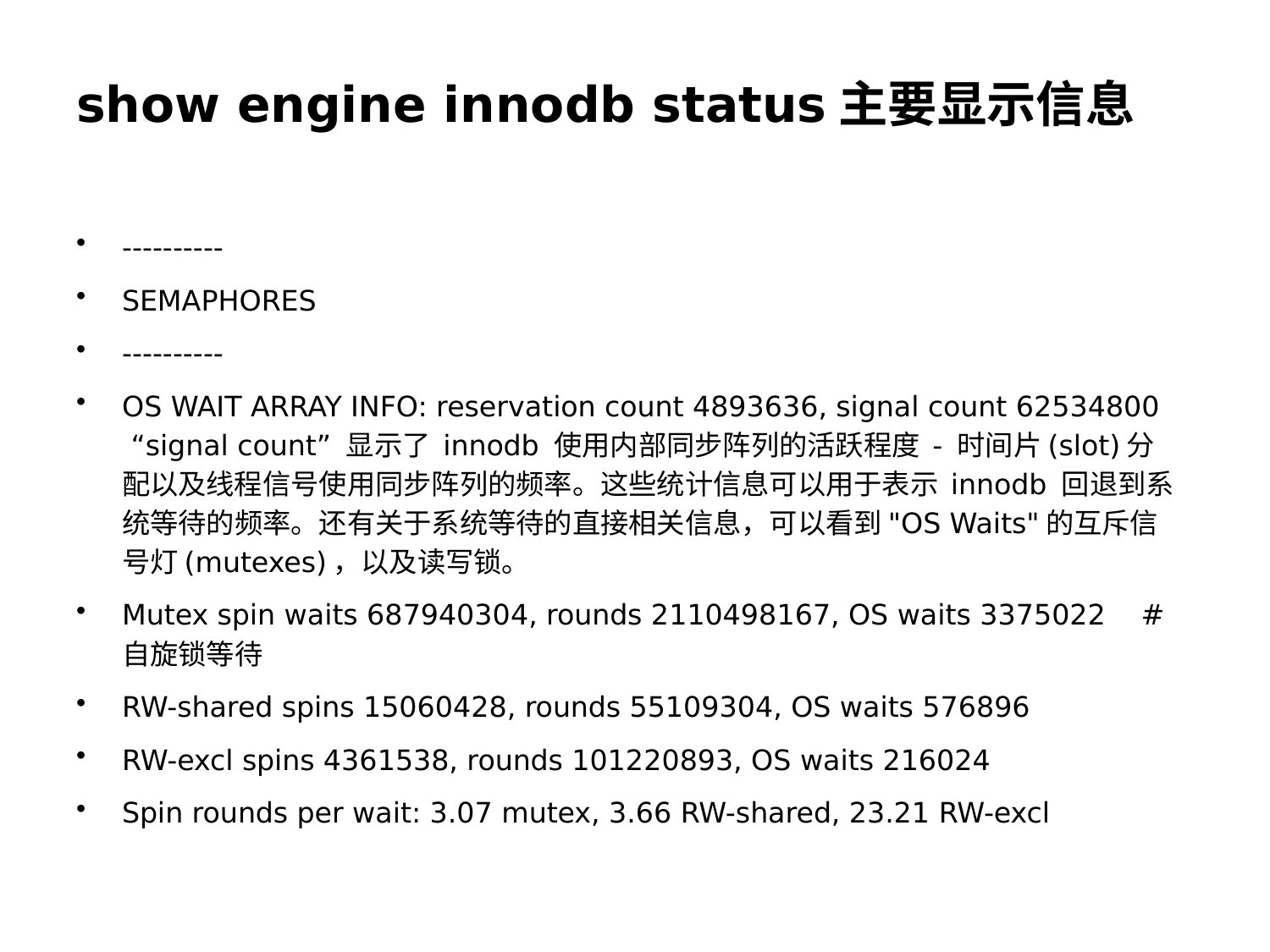

# show engine innodb status主要显示信息
----------
SEMAPHORES
----------
OS WAIT ARRAY INFO: reservation count 4893636, signal count 62534800    “signal count” 显示了 innodb 使用内部同步阵列的活跃程度 - 时间片(slot)分配以及线程信号使用同步阵列的频率。这些统计信息可以用于表示 innodb 回退到系统等待的频率。还有关于系统等待的直接相关信息，可以看到"OS Waits"的互斥信号灯(mutexes)，以及读写锁。
Mutex spin waits 687940304, rounds 2110498167, OS waits 3375022    #自旋锁等待
RW-shared spins 15060428, rounds 55109304, OS waits 576896
RW-excl spins 4361538, rounds 101220893, OS waits 216024
Spin rounds per wait: 3.07 mutex, 3.66 RW-shared, 23.21 RW-excl